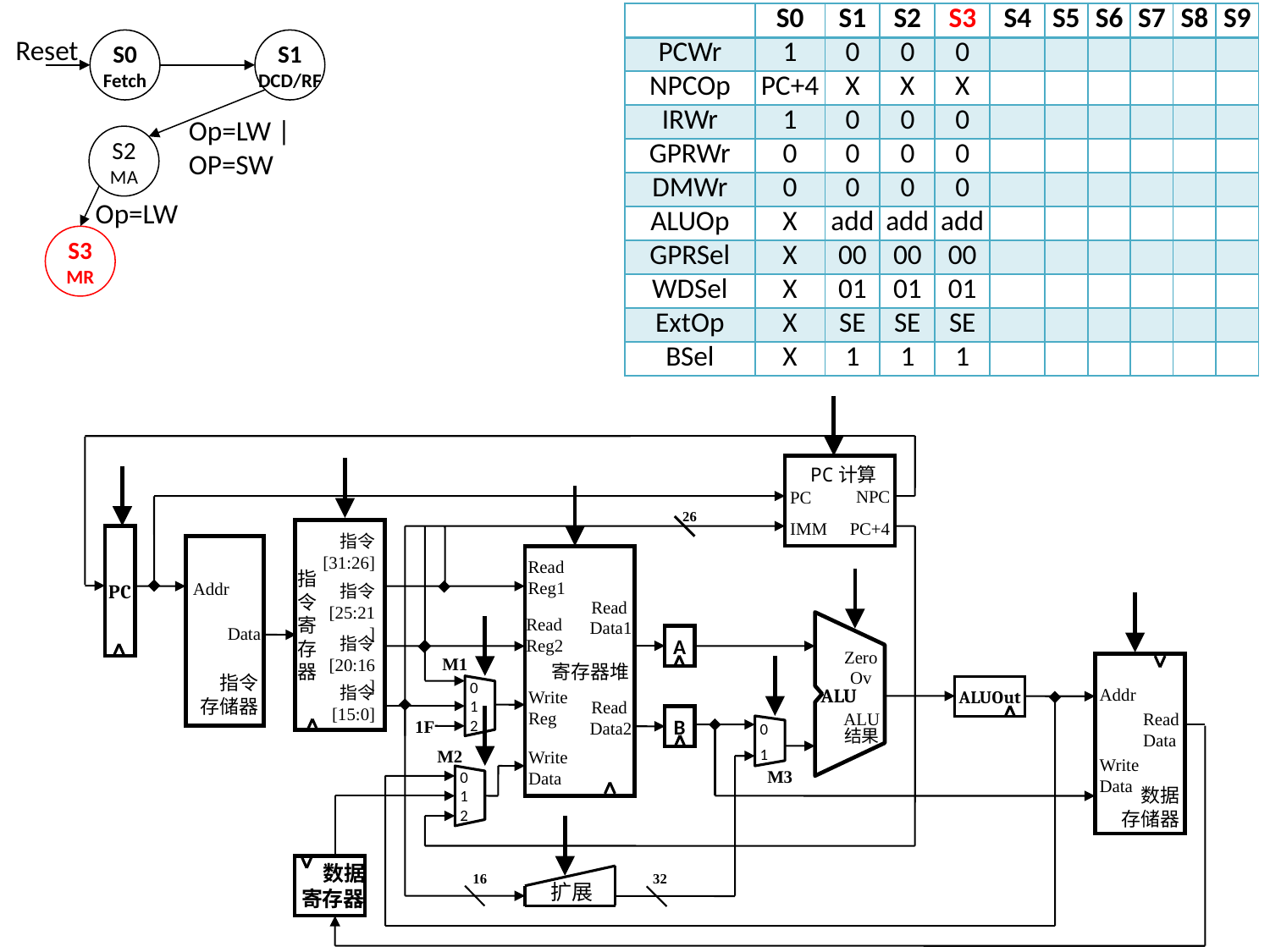

|  | S0 | S1 | S2 | S3 | S4 | S5 | S6 | S7 | S8 | S9 |
| --- | --- | --- | --- | --- | --- | --- | --- | --- | --- | --- |
| PCWr | 1 | 0 | 0 | 0 |  |  |  |  |  |  |
| NPCOp | PC+4 | X | X | X |  |  |  |  |  |  |
| IRWr | 1 | 0 | 0 | 0 |  |  |  |  |  |  |
| GPRWr | 0 | 0 | 0 | 0 |  |  |  |  |  |  |
| DMWr | 0 | 0 | 0 | 0 |  |  |  |  |  |  |
| ALUOp | X | add | add | add |  |  |  |  |  |  |
| GPRSel | X | 00 | 00 | 00 |  |  |  |  |  |  |
| WDSel | X | 01 | 01 | 01 |  |  |  |  |  |  |
| ExtOp | X | SE | SE | SE |  |  |  |  |  |  |
| BSel | X | 1 | 1 | 1 |  |  |  |  |  |  |
S0
Fetch
S1
DCD/RF
Reset
Op=LW |
OP=SW
S2
MA
Op=LW
S3
MR

PC计算
PC

IMM
NPC

PC+4

26

指
令
寄
存
器
指令
[31:26]
指令
[25:21]
指令
[20:16]
指令
[15:0]
PC

指令
存储器
寄存器堆
Read
Reg1
Read
Data1
Read
Reg2
Write
Reg
Read
Data2
Write
Data
Addr

Zero
Ov

ALU
ALU
结果
Data
A

数据
存储器
Addr
ReadData
Write
Data
M1
0
1
2
ALUOut

B
0

1

1F

M2

0
1
2
M3

数据
寄存器
扩展
16
32